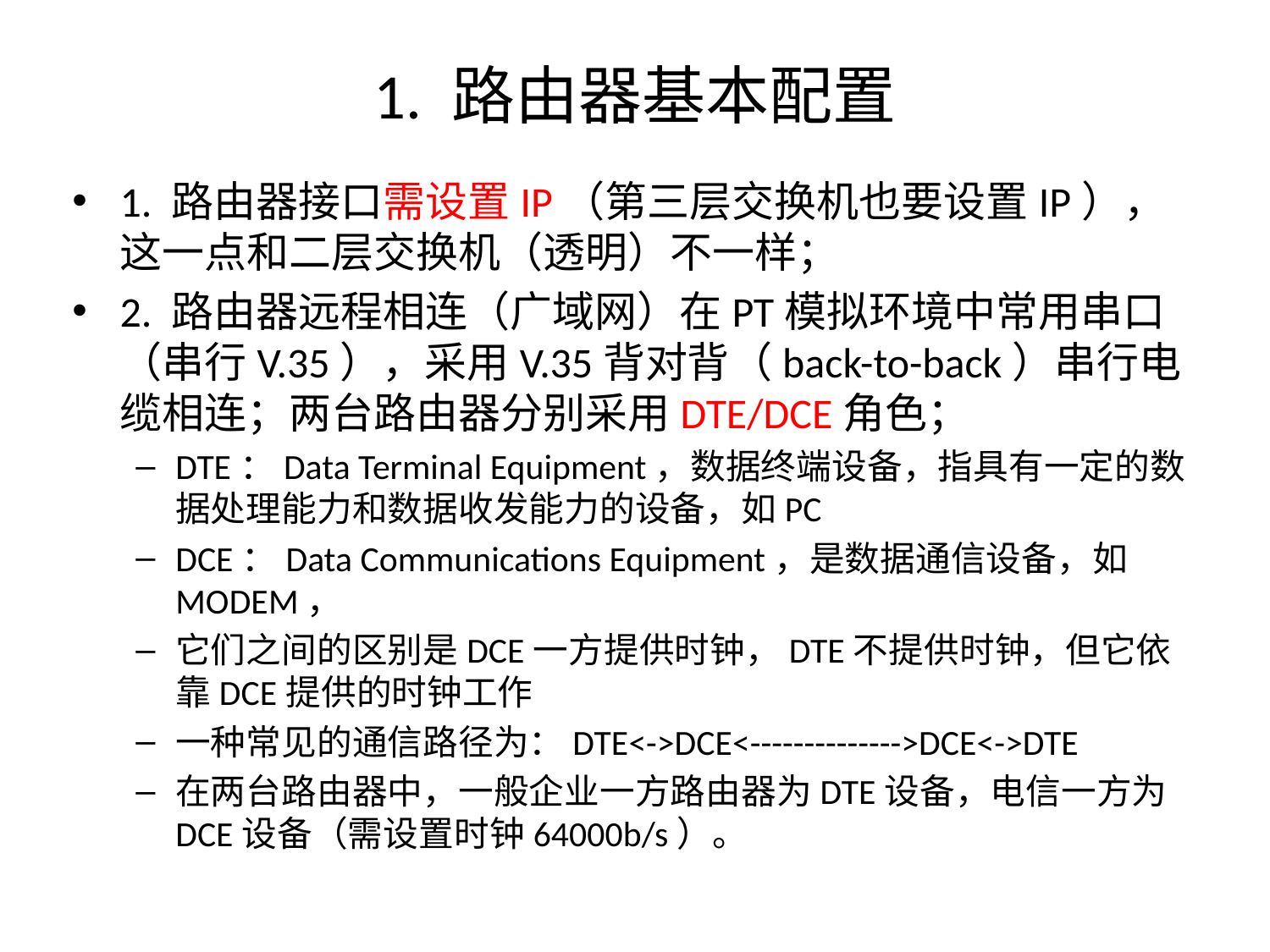

# 1. 路由器基本配置
1. 路由器接口需设置IP（第三层交换机也要设置IP），这一点和二层交换机（透明）不一样；
2. 路由器远程相连（广域网）在PT模拟环境中常用串口（串行V.35），采用V.35背对背（back-to-back）串行电缆相连；两台路由器分别采用DTE/DCE角色；
DTE：Data Terminal Equipment，数据终端设备，指具有一定的数据处理能力和数据收发能力的设备，如PC
DCE：Data Communications Equipment，是数据通信设备，如MODEM，
它们之间的区别是DCE一方提供时钟，DTE不提供时钟，但它依靠DCE提供的时钟工作
一种常见的通信路径为：DTE<->DCE<-------------->DCE<->DTE
在两台路由器中，一般企业一方路由器为DTE设备，电信一方为DCE设备（需设置时钟64000b/s）。